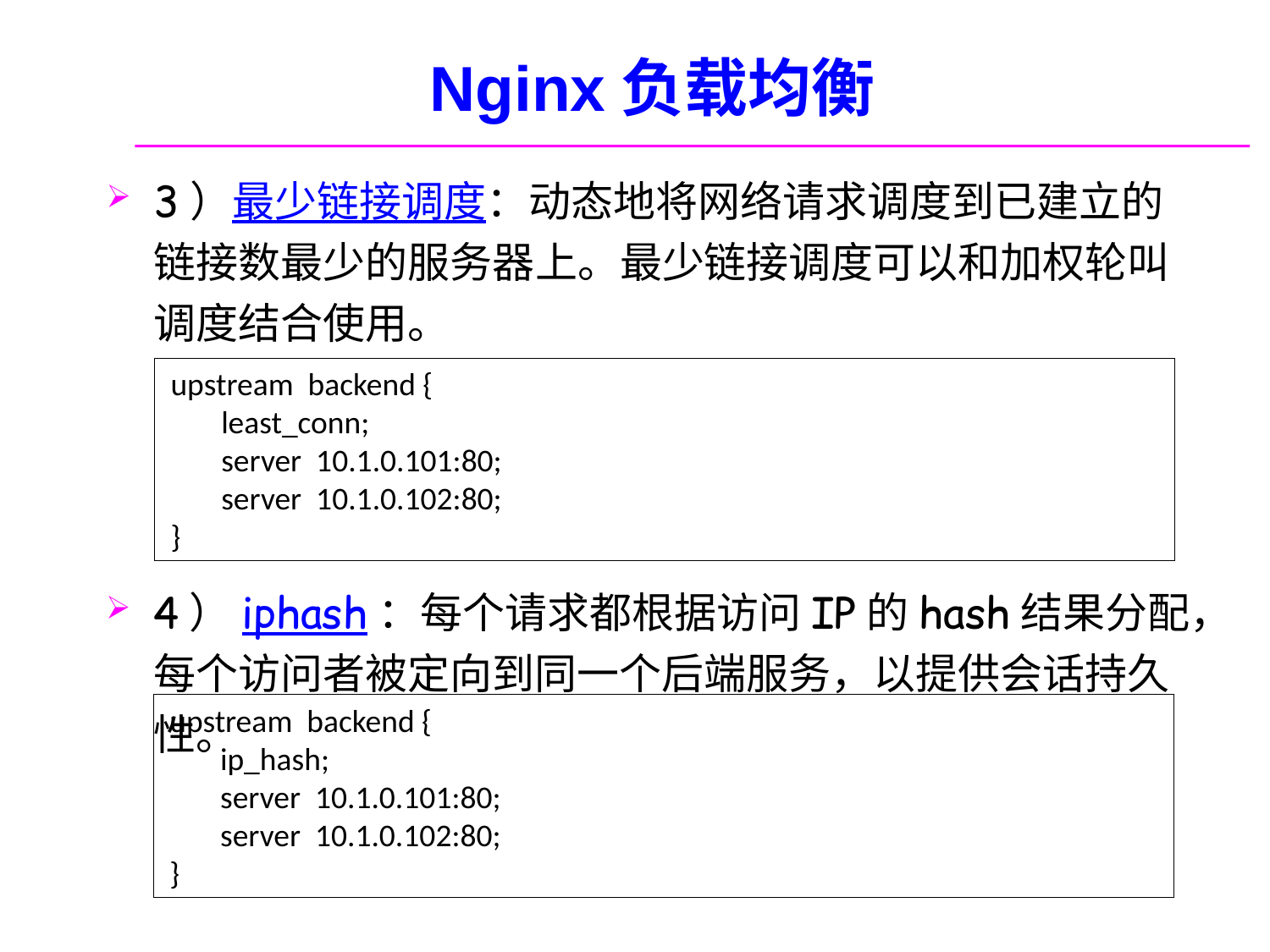

# Nginx负载均衡
3）最少链接调度：动态地将网络请求调度到已建立的链接数最少的服务器上。最少链接调度可以和加权轮叫调度结合使用。

upstream  backend {
       least_conn;
       server  10.1.0.101:80;
       server  10.1.0.102:80;
}
4）iphash：每个请求都根据访问IP的hash结果分配，每个访问者被定向到同一个后端服务，以提供会话持久性。

upstream  backend {
       ip_hash;
       server  10.1.0.101:80;
       server  10.1.0.102:80;
}
106